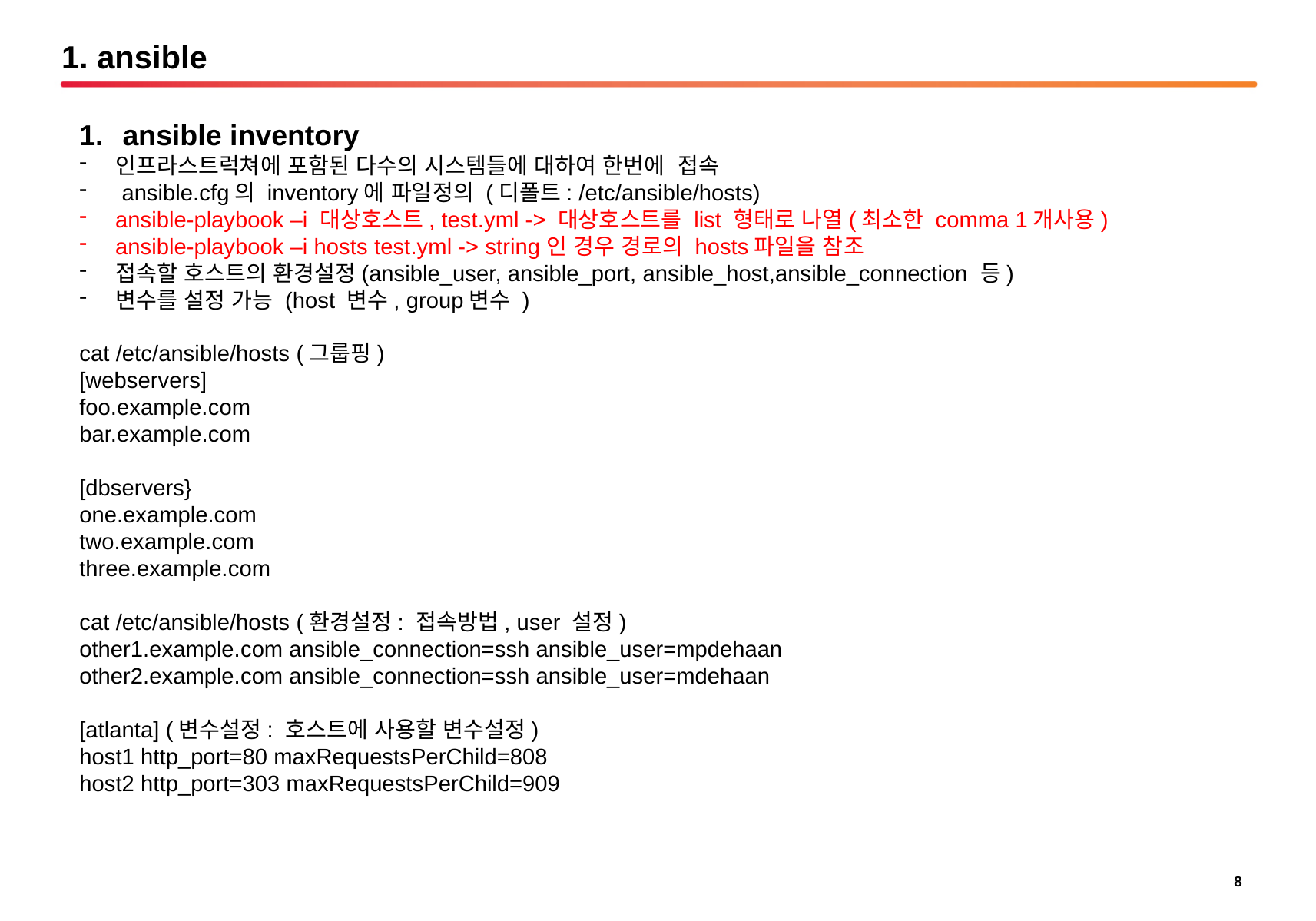

# 1. ansible
ansible inventory
인프라스트럭쳐에 포함된 다수의 시스템들에 대하여 한번에  접속
 ansible.cfg의 inventory에 파일정의 (디폴트: /etc/ansible/hosts)
ansible-playbook –i 대상호스트, test.yml -> 대상호스트를 list 형태로 나열(최소한 comma 1개사용)
ansible-playbook –i hosts test.yml -> string인 경우 경로의 hosts파일을 참조
접속할 호스트의 환경설정(ansible_user, ansible_port, ansible_host,ansible_connection 등)
변수를 설정 가능 (host 변수, group변수 )

cat /etc/ansible/hosts (그룹핑)
[webservers]
foo.example.com
bar.example.com

[dbservers}
one.example.com
two.example.com
three.example.com

cat /etc/ansible/hosts (환경설정: 접속방법, user 설정)
other1.example.com ansible_connection=ssh ansible_user=mpdehaan
other2.example.com ansible_connection=ssh ansible_user=mdehaan

[atlanta] (변수설정: 호스트에 사용할 변수설정)
host1 http_port=80 maxRequestsPerChild=808
host2 http_port=303 maxRequestsPerChild=909